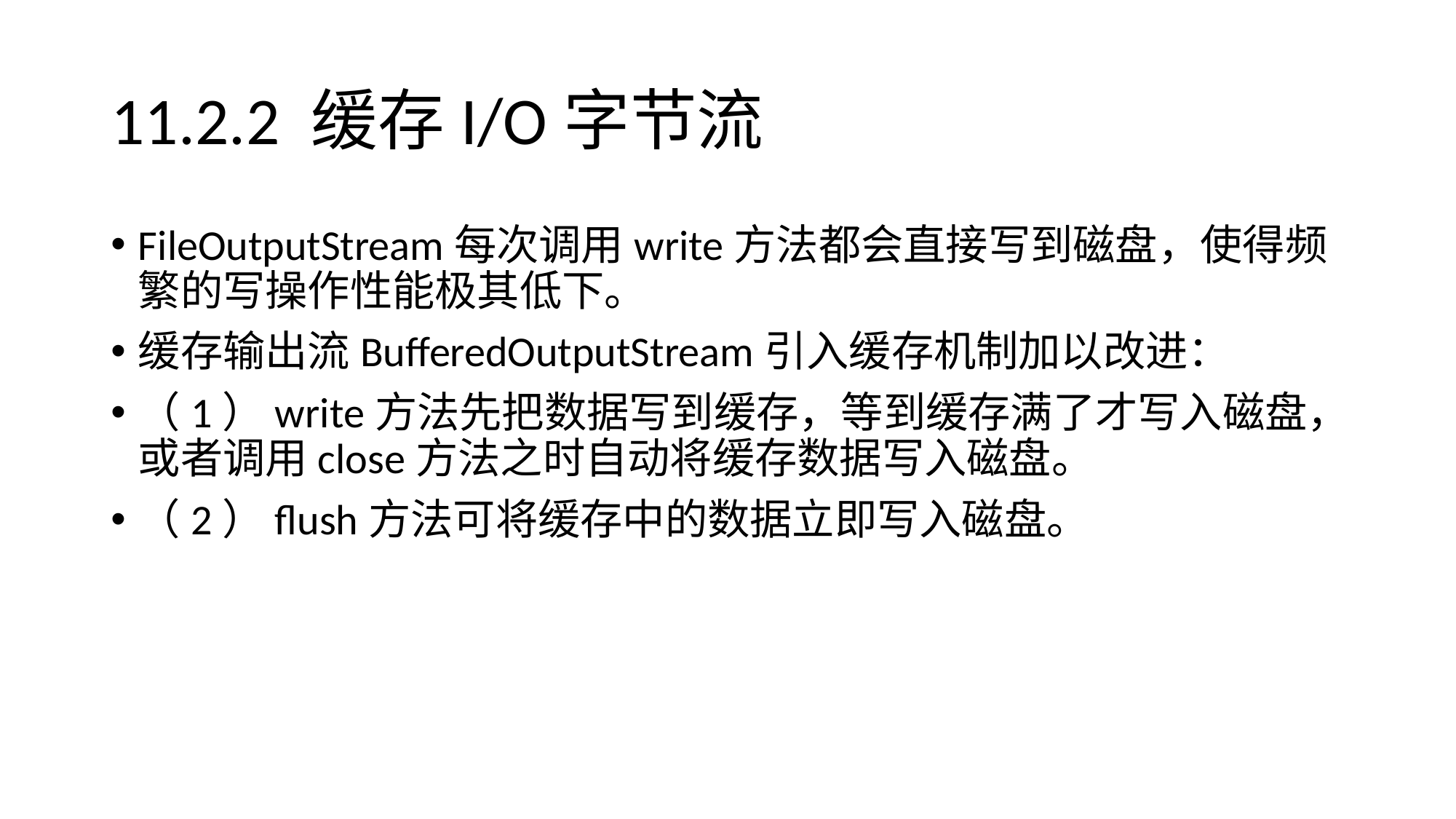

# 11.2.2 缓存I/O字节流
FileOutputStream每次调用write方法都会直接写到磁盘，使得频繁的写操作性能极其低下。
缓存输出流BufferedOutputStream引入缓存机制加以改进：
（1）write方法先把数据写到缓存，等到缓存满了才写入磁盘，或者调用close方法之时自动将缓存数据写入磁盘。
（2）flush方法可将缓存中的数据立即写入磁盘。